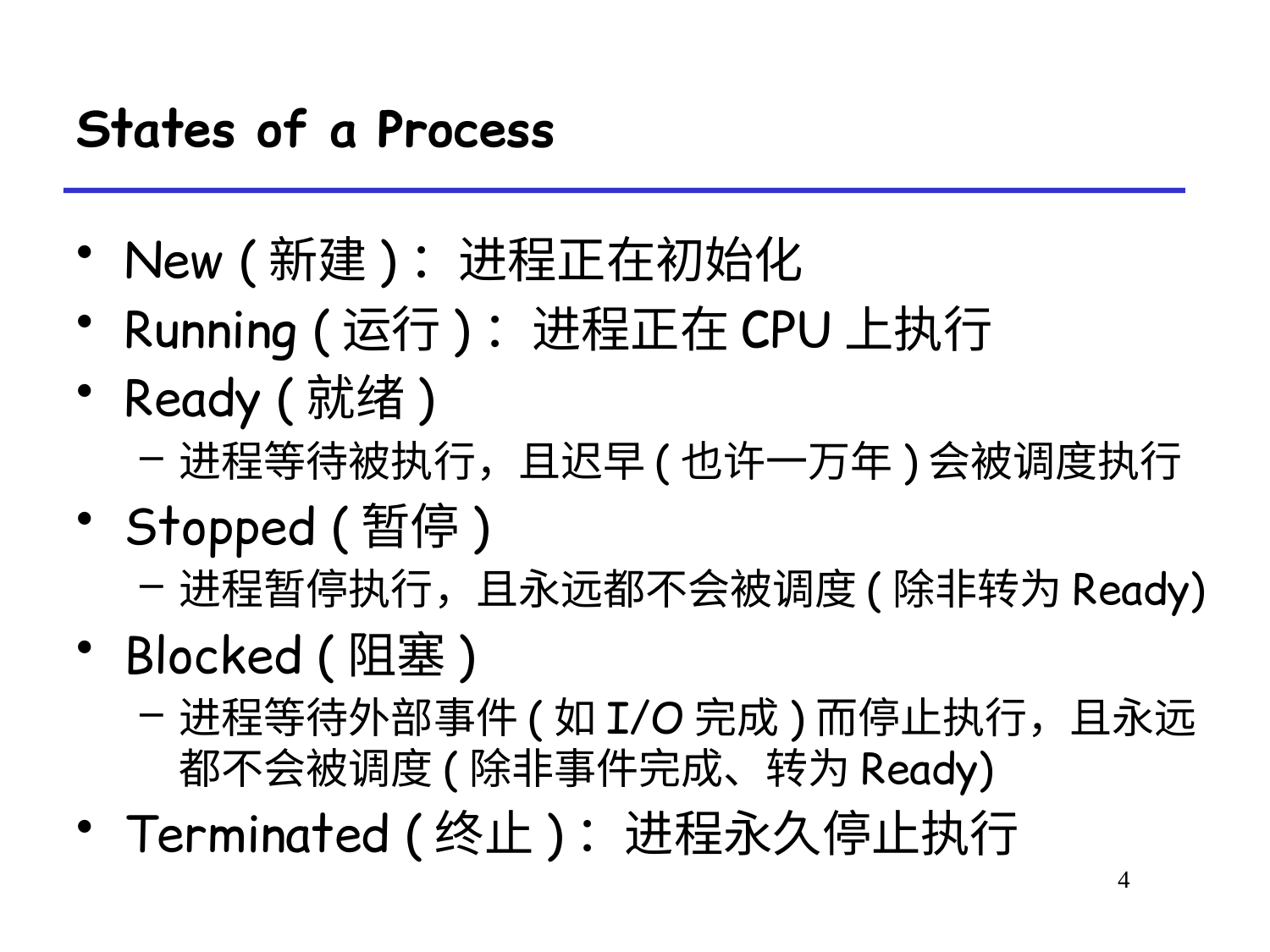

States of a Process
New (新建)：进程正在初始化
Running (运行)：进程正在CPU上执行
Ready (就绪)
进程等待被执行，且迟早(也许一万年)会被调度执行
Stopped (暂停)
进程暂停执行，且永远都不会被调度(除非转为Ready)
Blocked (阻塞)
进程等待外部事件(如I/O完成)而停止执行，且永远都不会被调度(除非事件完成、转为Ready)
Terminated (终止)：进程永久停止执行
# 4